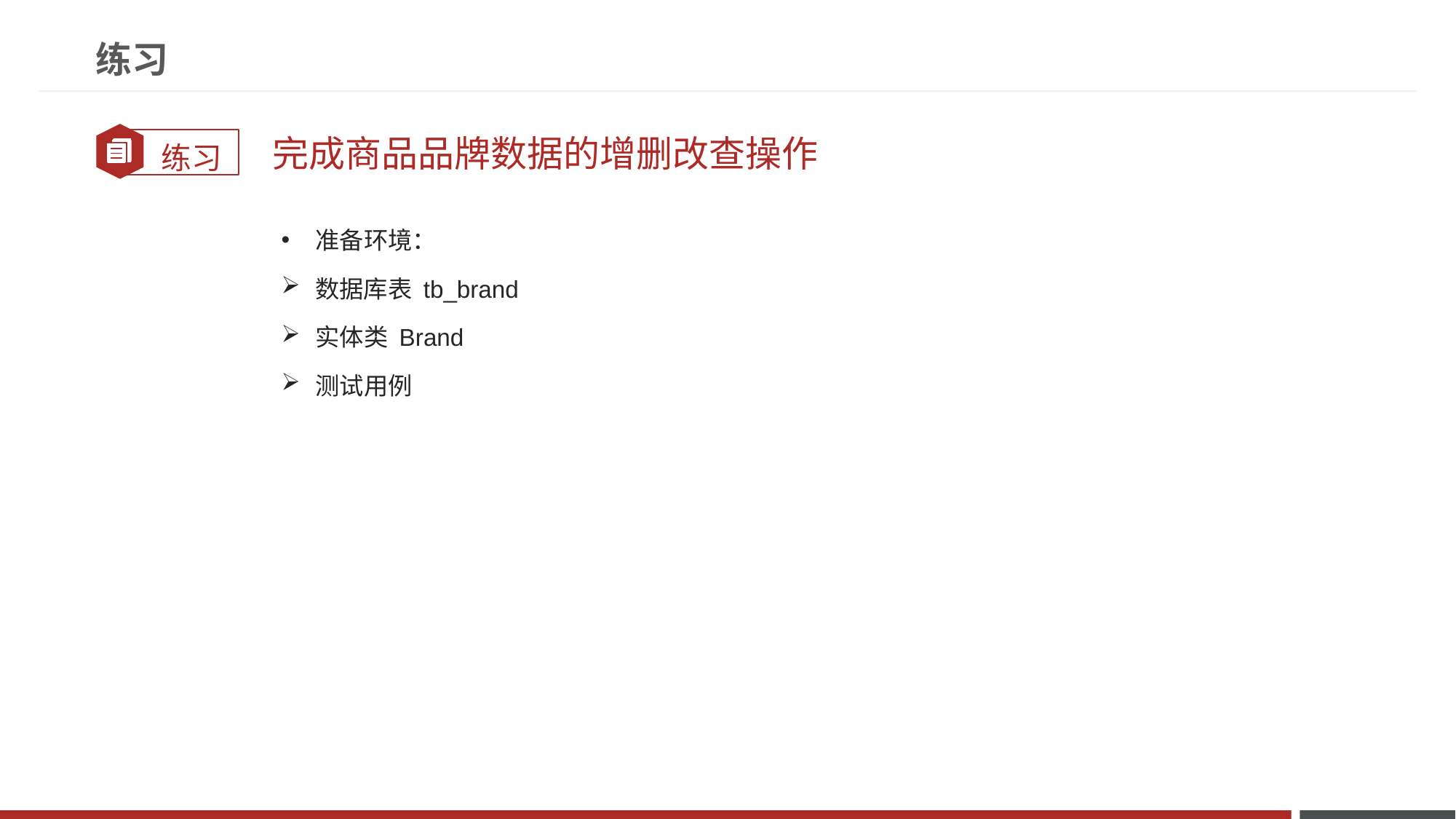

# 练习
完成商品品牌数据的增删改查操作
准备环境：
数据库表 tb_brand
实体类 Brand
测试用例